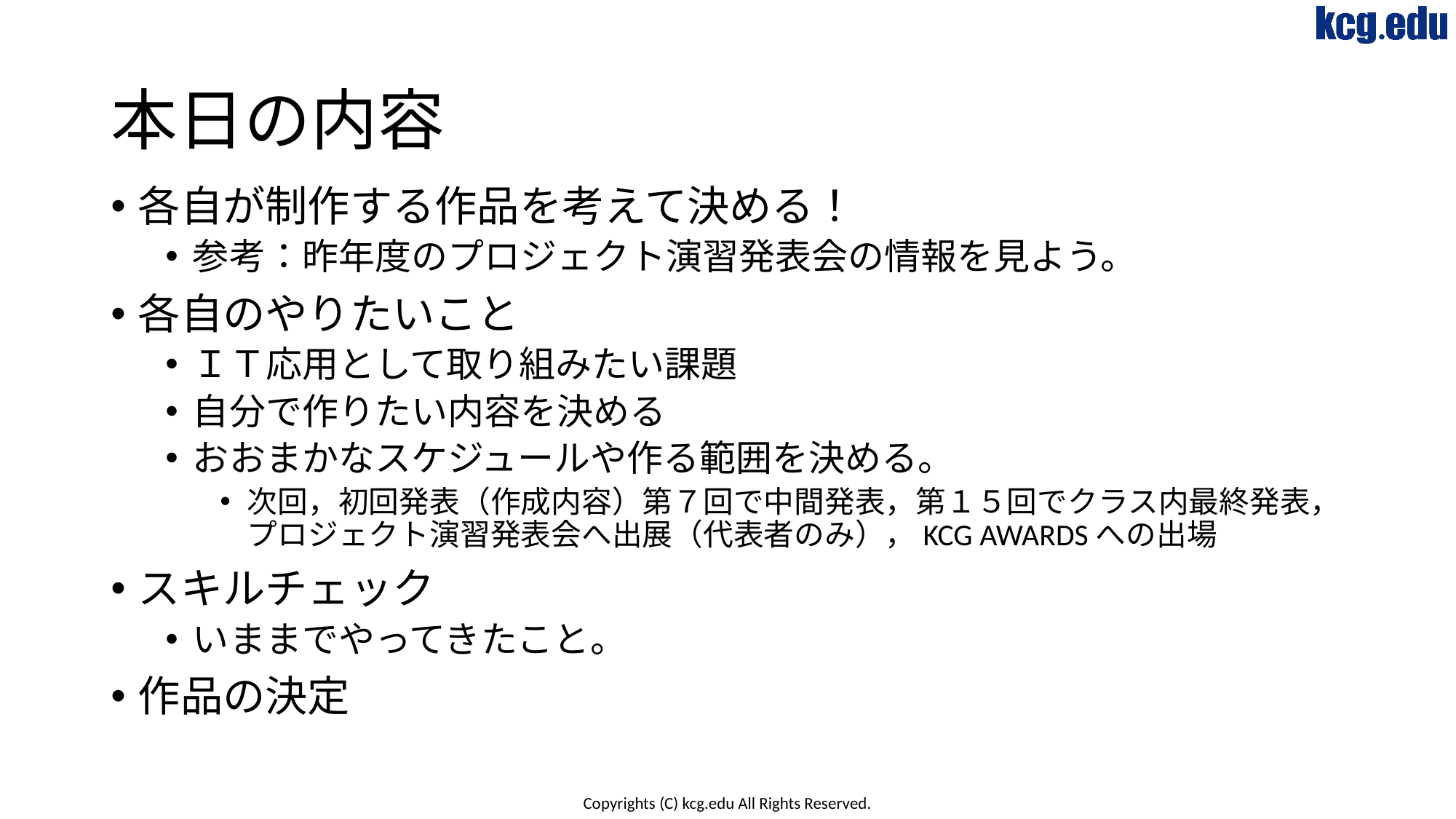

# 本日の内容
各自が制作する作品を考えて決める！
参考：昨年度のプロジェクト演習発表会の情報を見よう。
各自のやりたいこと
ＩＴ応用として取り組みたい課題
自分で作りたい内容を決める
おおまかなスケジュールや作る範囲を決める。
次回，初回発表（作成内容）第７回で中間発表，第１５回でクラス内最終発表，プロジェクト演習発表会へ出展（代表者のみ），KCG AWARDSへの出場
スキルチェック
いままでやってきたこと。
作品の決定